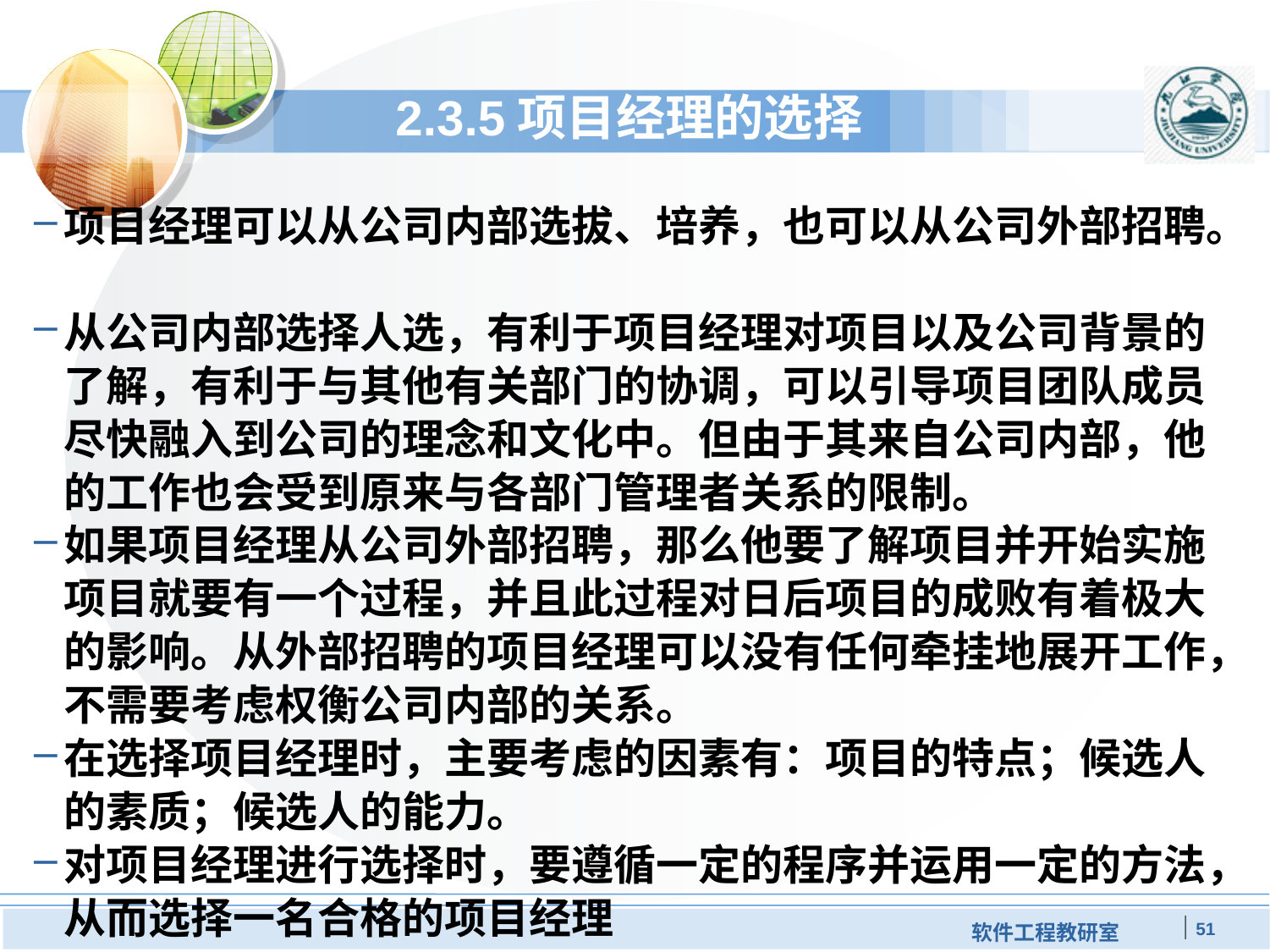

# 2.3.5项目经理的选择
项目经理可以从公司内部选拔、培养，也可以从公司外部招聘。
从公司内部选择人选，有利于项目经理对项目以及公司背景的了解，有利于与其他有关部门的协调，可以引导项目团队成员尽快融入到公司的理念和文化中。但由于其来自公司内部，他的工作也会受到原来与各部门管理者关系的限制。
如果项目经理从公司外部招聘，那么他要了解项目并开始实施项目就要有一个过程，并且此过程对日后项目的成败有着极大的影响。从外部招聘的项目经理可以没有任何牵挂地展开工作，不需要考虑权衡公司内部的关系。
在选择项目经理时，主要考虑的因素有：项目的特点；候选人的素质；候选人的能力。
对项目经理进行选择时，要遵循一定的程序并运用一定的方法，从而选择一名合格的项目经理